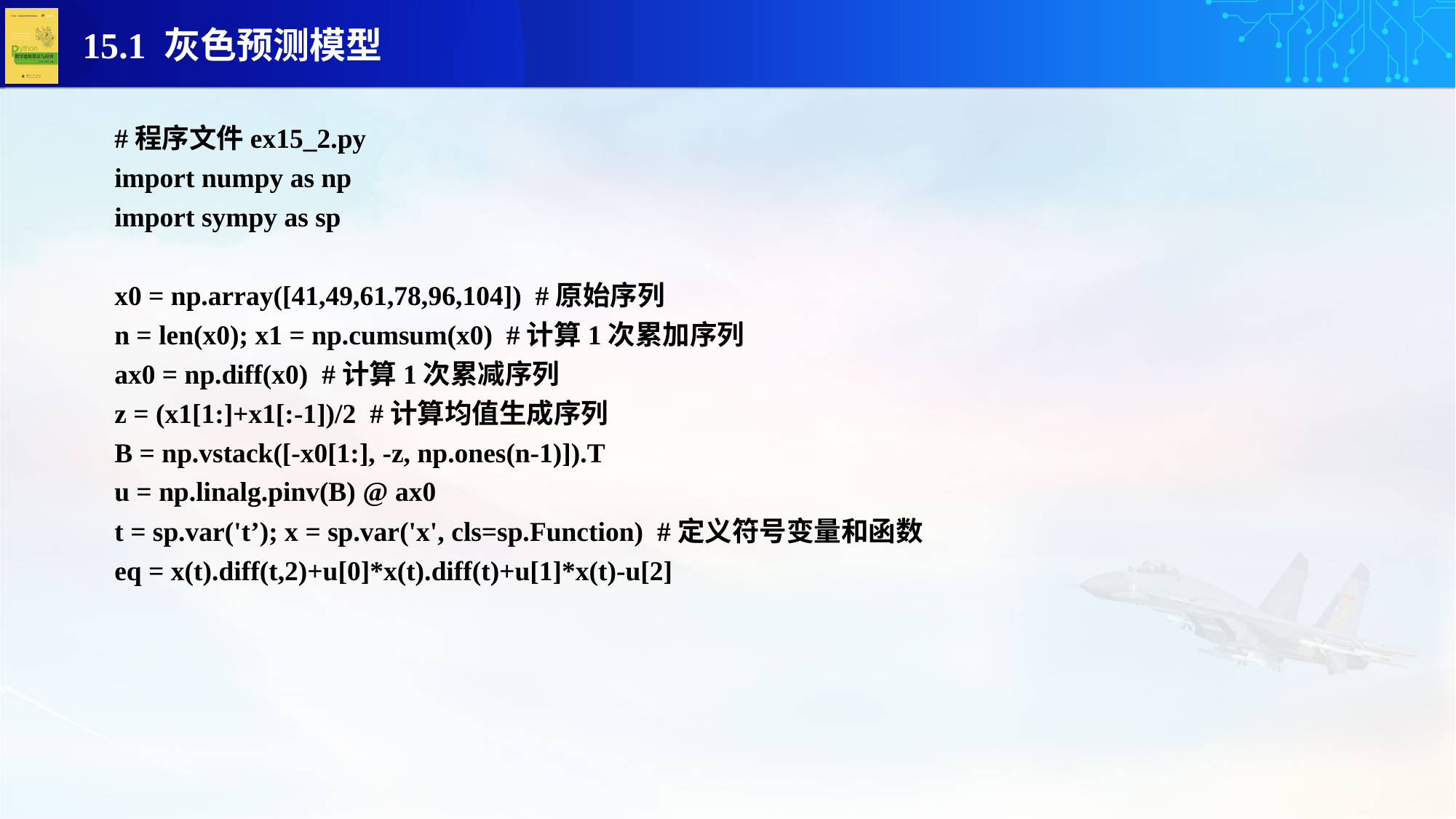

#程序文件ex15_2.py
import numpy as np
import sympy as sp

x0 = np.array([41,49,61,78,96,104])  #原始序列
n = len(x0); x1 = np.cumsum(x0)  #计算1次累加序列
ax0 = np.diff(x0)  #计算1次累减序列
z = (x1[1:]+x1[:-1])/2  #计算均值生成序列
B = np.vstack([-x0[1:], -z, np.ones(n-1)]).T
u = np.linalg.pinv(B) @ ax0
t = sp.var('t’); x = sp.var('x', cls=sp.Function)  #定义符号变量和函数
eq = x(t).diff(t,2)+u[0]*x(t).diff(t)+u[1]*x(t)-u[2]